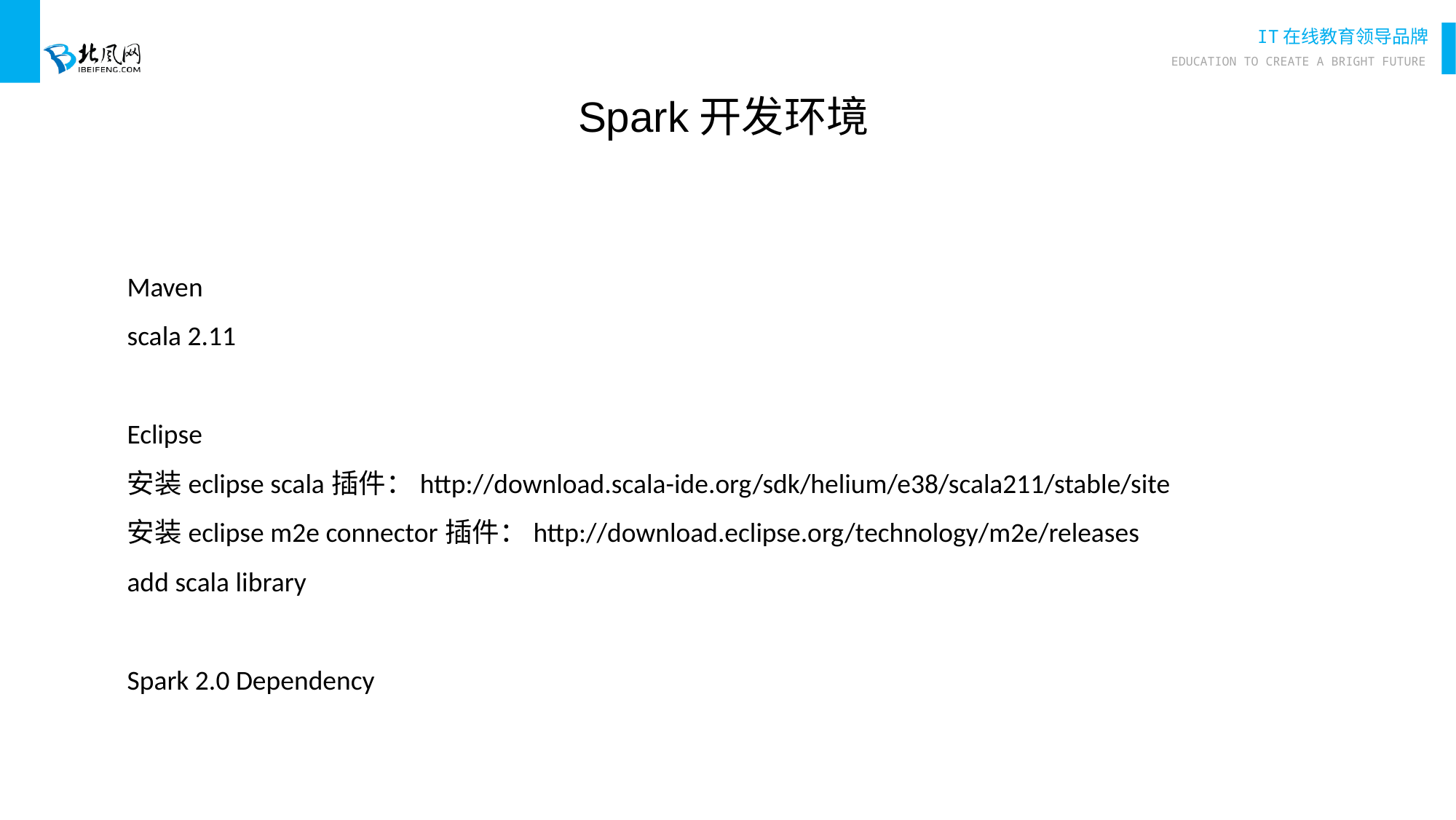

Spark开发环境
Maven
scala 2.11

Eclipse
安装eclipse scala插件：http://download.scala-ide.org/sdk/helium/e38/scala211/stable/site
安装eclipse m2e connector插件：http://download.eclipse.org/technology/m2e/releases
add scala library

Spark 2.0 Dependency